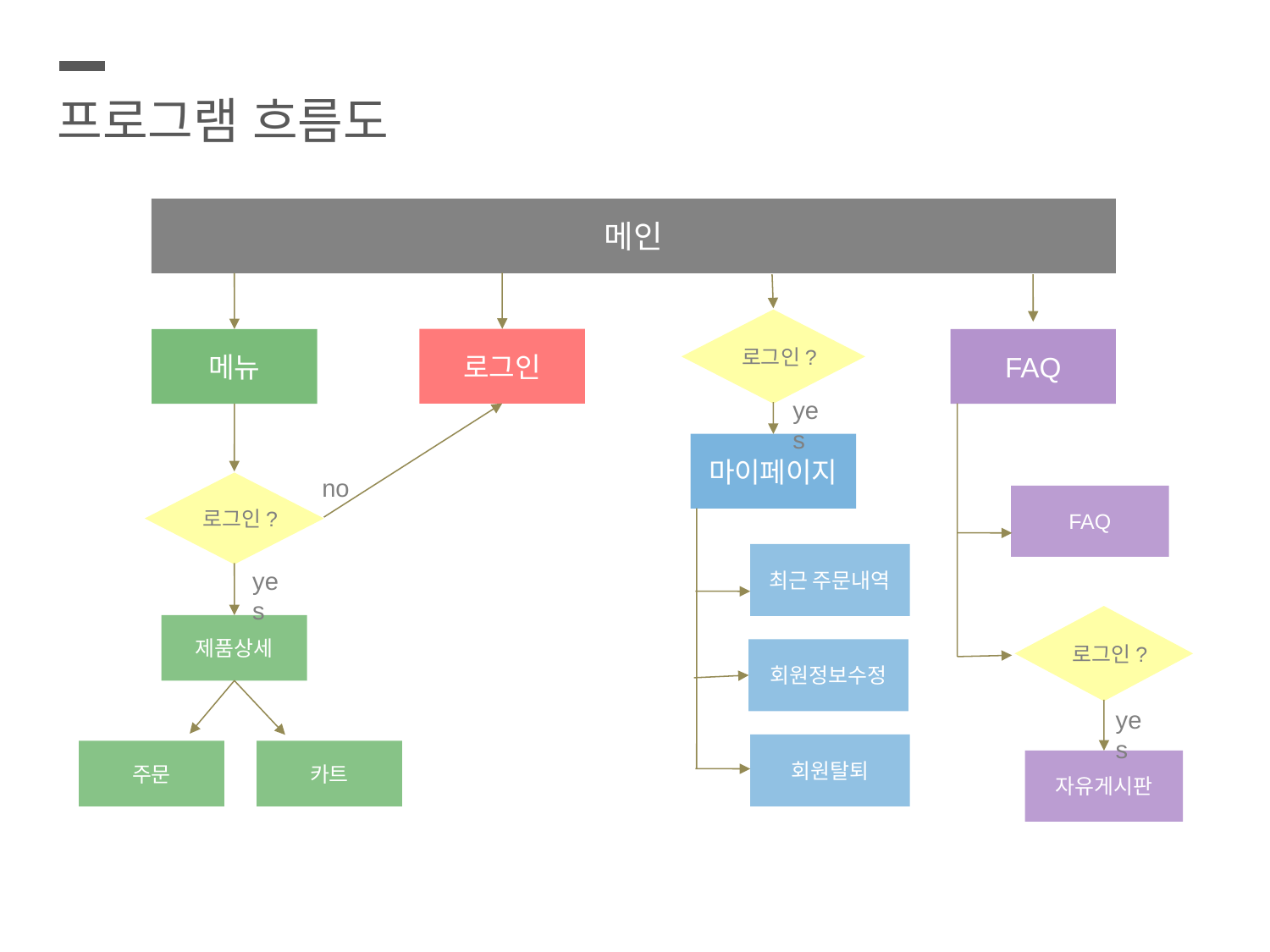

프로그램 흐름도
메인
로그인?
로그인
메뉴
FAQ
yes
마이페이지
no
로그인?
FAQ
최근 주문내역
yes
로그인?
제품상세
회원정보수정
yes
회원탈퇴
주문
카트
자유게시판